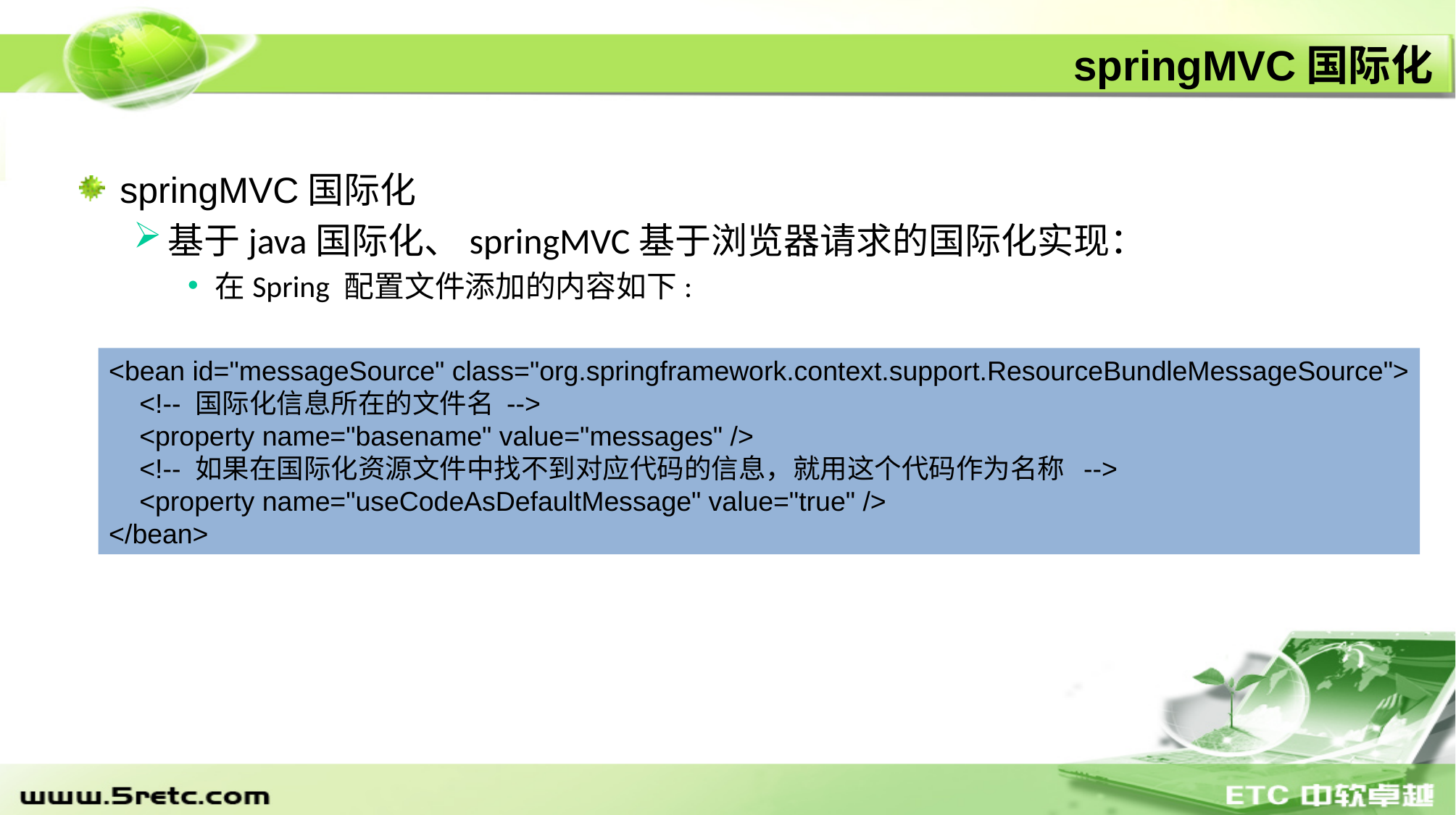

# springMVC国际化
springMVC国际化
基于java国际化、springMVC基于浏览器请求的国际化实现：
在Spring 配置文件添加的内容如下:
<bean id="messageSource" class="org.springframework.context.support.ResourceBundleMessageSource">
    <!-- 国际化信息所在的文件名 -->
    <property name="basename" value="messages" />
    <!-- 如果在国际化资源文件中找不到对应代码的信息，就用这个代码作为名称  -->
    <property name="useCodeAsDefaultMessage" value="true" />
</bean>